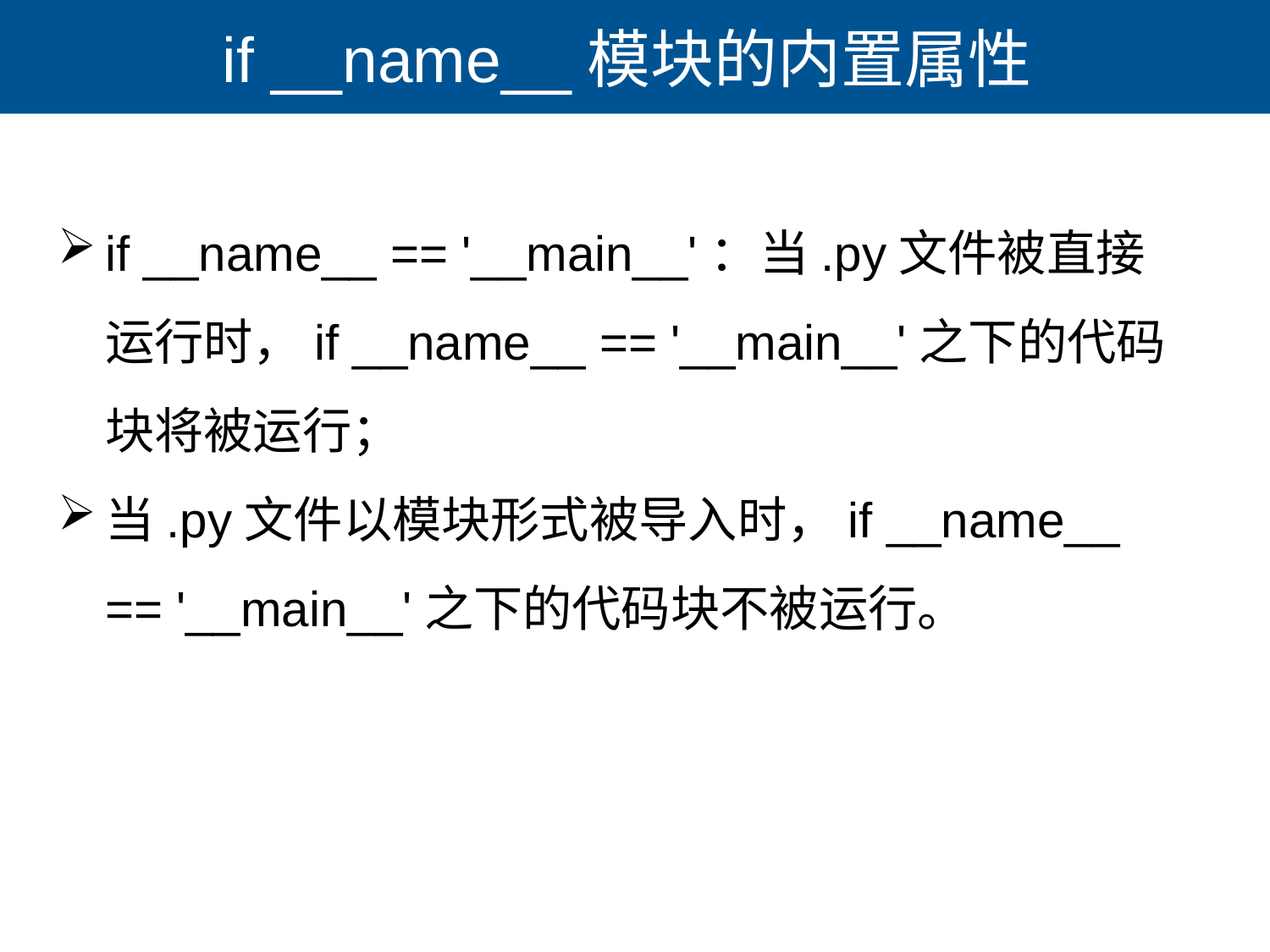

# if __name__模块的内置属性
if __name__ == '__main__'：当.py文件被直接运行时，if __name__ == '__main__'之下的代码块将被运行；
当.py文件以模块形式被导入时，if __name__ == '__main__'之下的代码块不被运行。